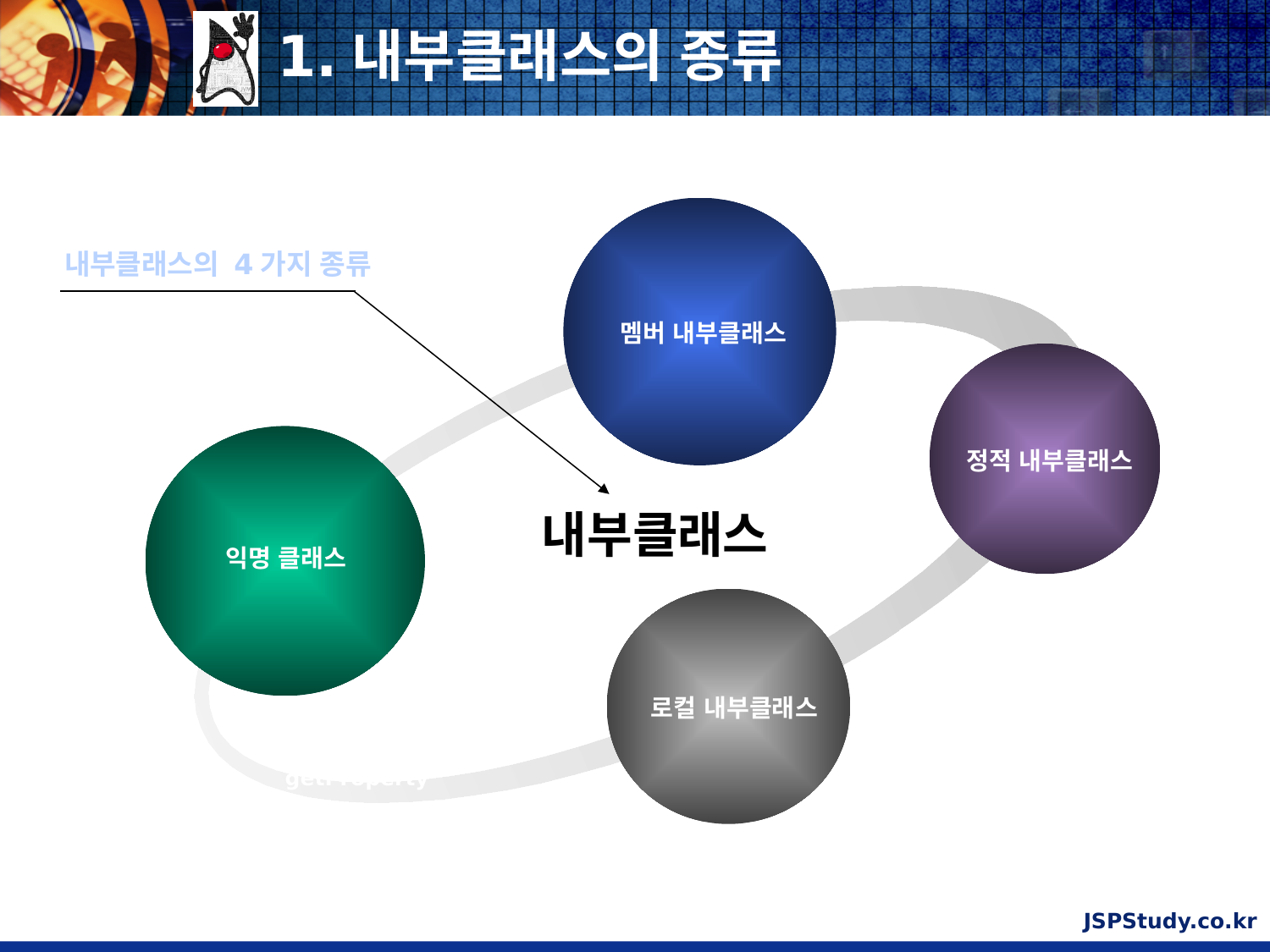

# 1.내부클래스의 종류

 내부클래스의 4가지 종류

멤버 내부클래스

정적 내부클래스
내부클래스

로컬 내부클래스
session
getProperty

익명 클래스
JSPStudy.co.kr